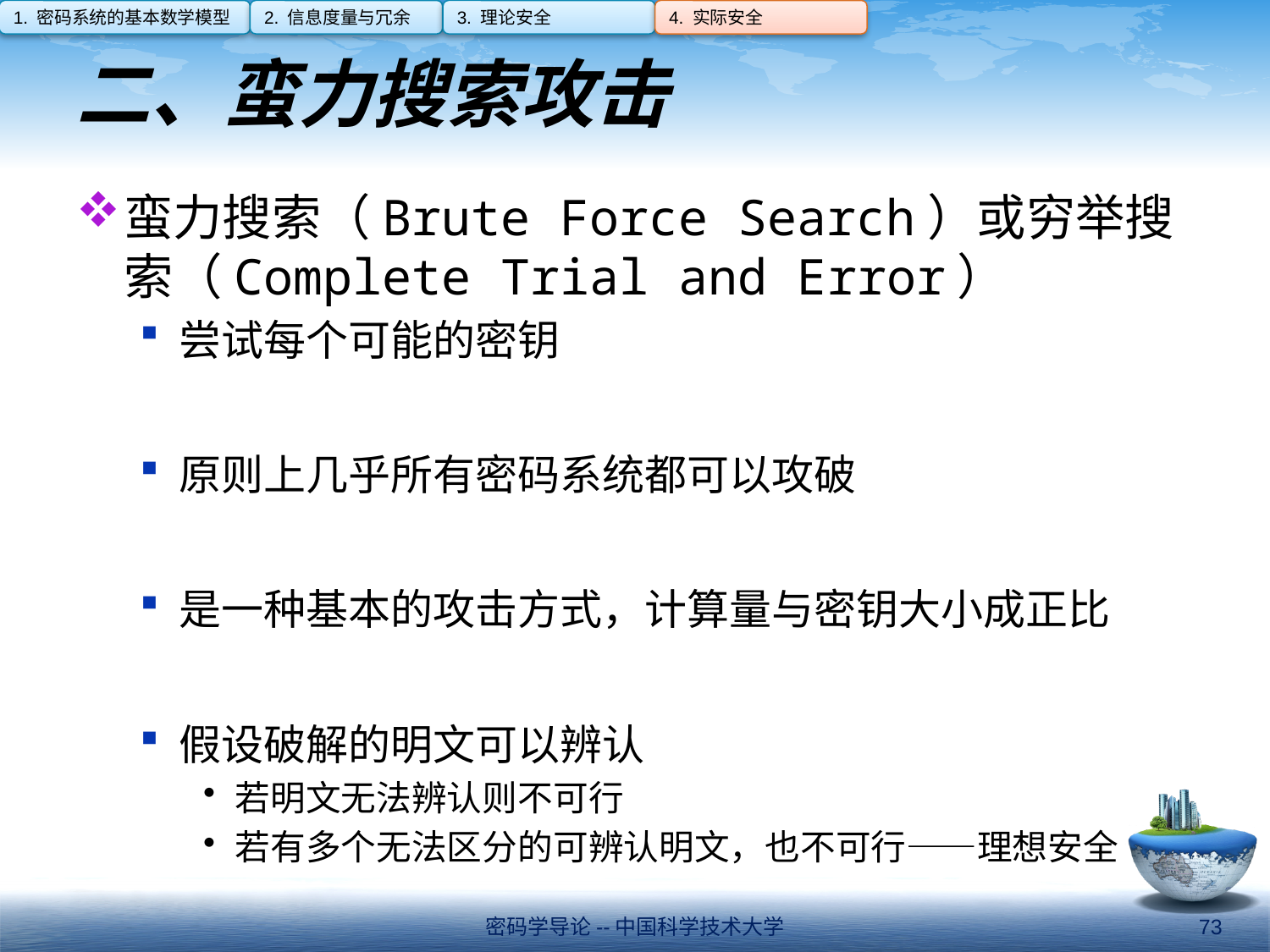

1. 密码系统的基本数学模型
2. 信息度量与冗余
3. 理论安全
4. 实际安全
# 二、蛮力搜索攻击
蛮力搜索（Brute Force Search）或穷举搜索（Complete Trial and Error）
尝试每个可能的密钥

原则上几乎所有密码系统都可以攻破

是一种基本的攻击方式，计算量与密钥大小成正比

假设破解的明文可以辨认
若明文无法辨认则不可行
若有多个无法区分的可辨认明文，也不可行——理想安全
密码学导论--中国科学技术大学
73